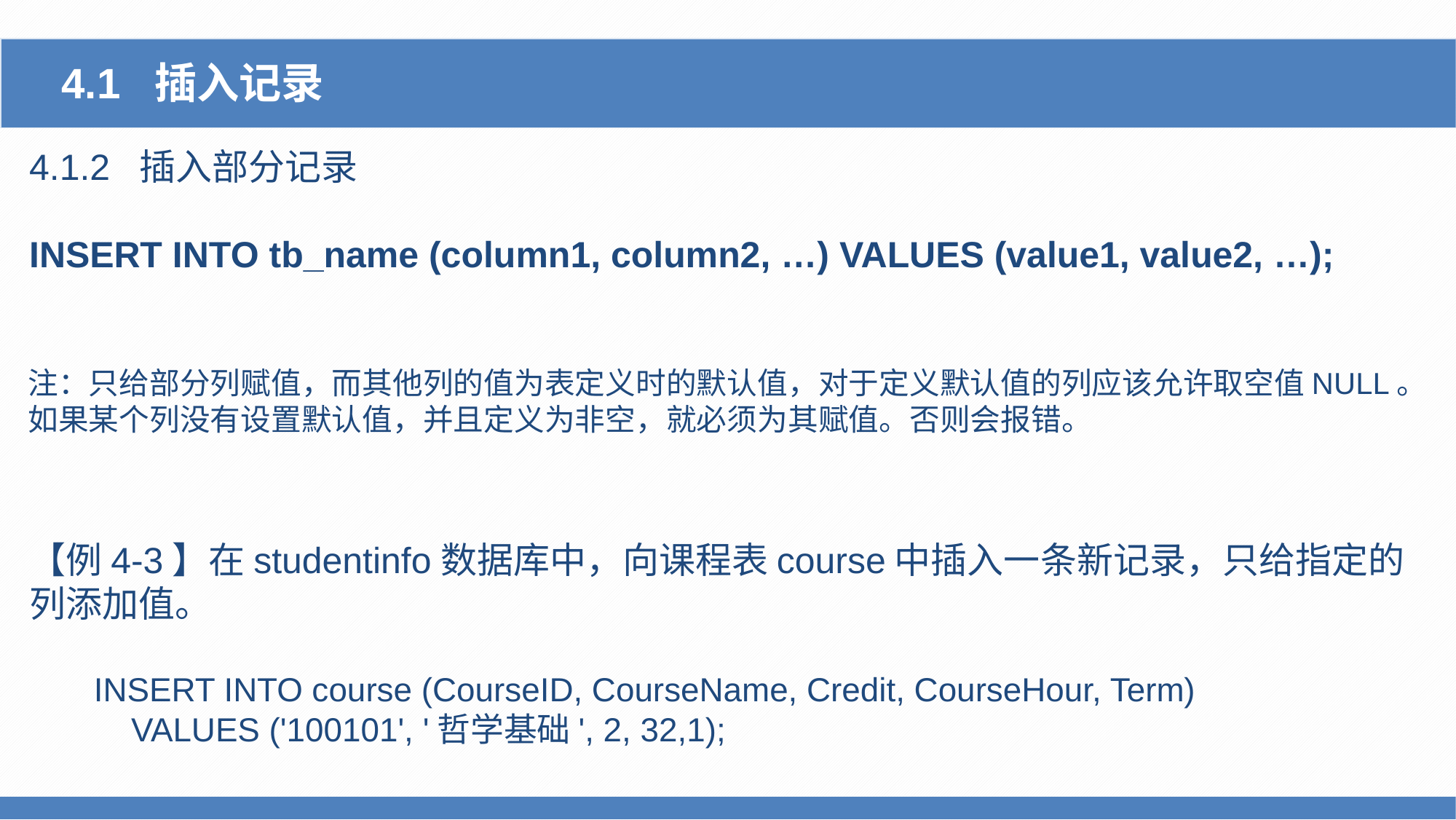

4.1  插入记录
4.1.2  插入部分记录

INSERT INTO tb_name (column1, column2, …) VALUES (value1, value2, …);

【例4-3】在studentinfo数据库中，向课程表course中插入一条新记录，只给指定的列添加值。

INSERT INTO course (CourseID, CourseName, Credit, CourseHour, Term)
    VALUES ('100101', '哲学基础', 2, 32,1);

注：只给部分列赋值，而其他列的值为表定义时的默认值，对于定义默认值的列应该允许取空值NULL。
如果某个列没有设置默认值，并且定义为非空，就必须为其赋值。否则会报错。